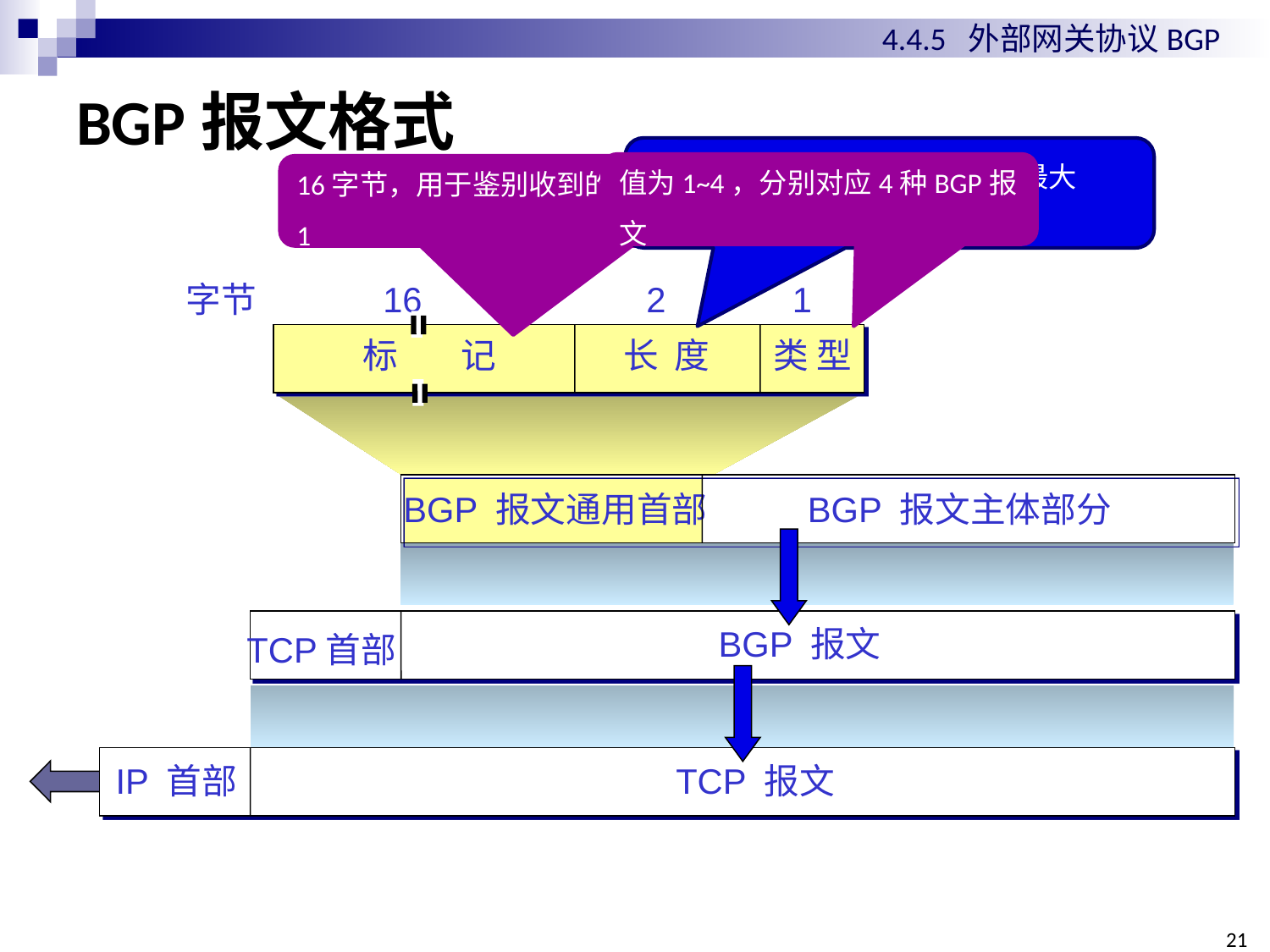

4.4.5  外部网关协议BGP
# BGP报文格式
BGP报文长度，最小19字节，最大4096
值为1~4，分别对应4种BGP报文
16字节，用于鉴别收到的BGP报文。未采用鉴别方案时，置为全1
字节               16                       2             1

标        记
长  度
类 型

BGP 报文通用首部
BGP 报文主体部分

BGP 报文
TCP首部

IP 首部
TCP 报文
210